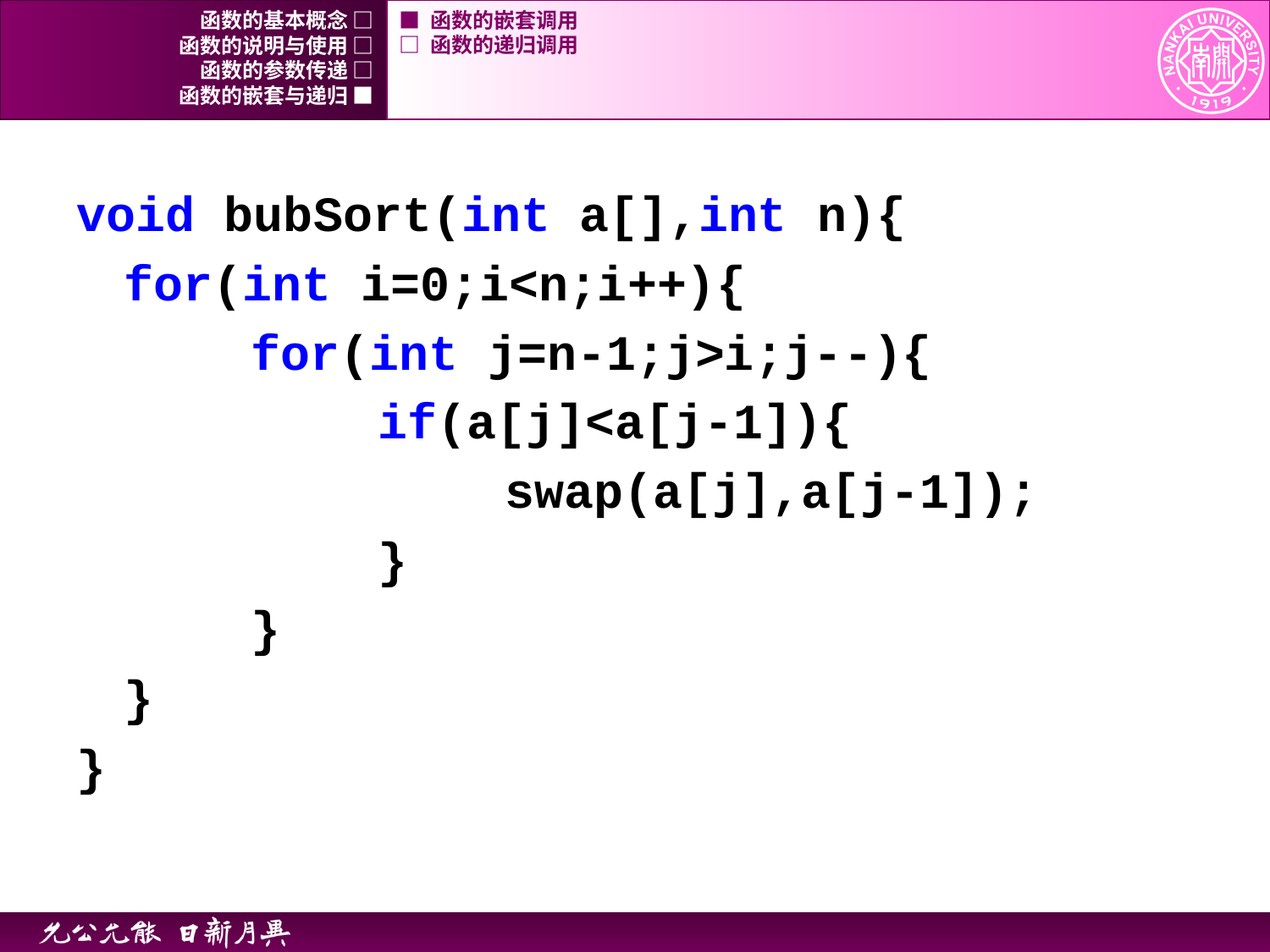

函数的基本概念 □
■ 函数的嵌套调用
函数的说明与使用 □
□ 函数的递归调用
函数的参数传递 □

函数的嵌套与递归 ■

void bubSort(int a[],int n){
	for(int i=0;i<n;i++){
		for(int j=n-1;j>i;j--){
			if(a[j]<a[j-1]){
				swap(a[j],a[j-1]);
			}
		}
	}
}